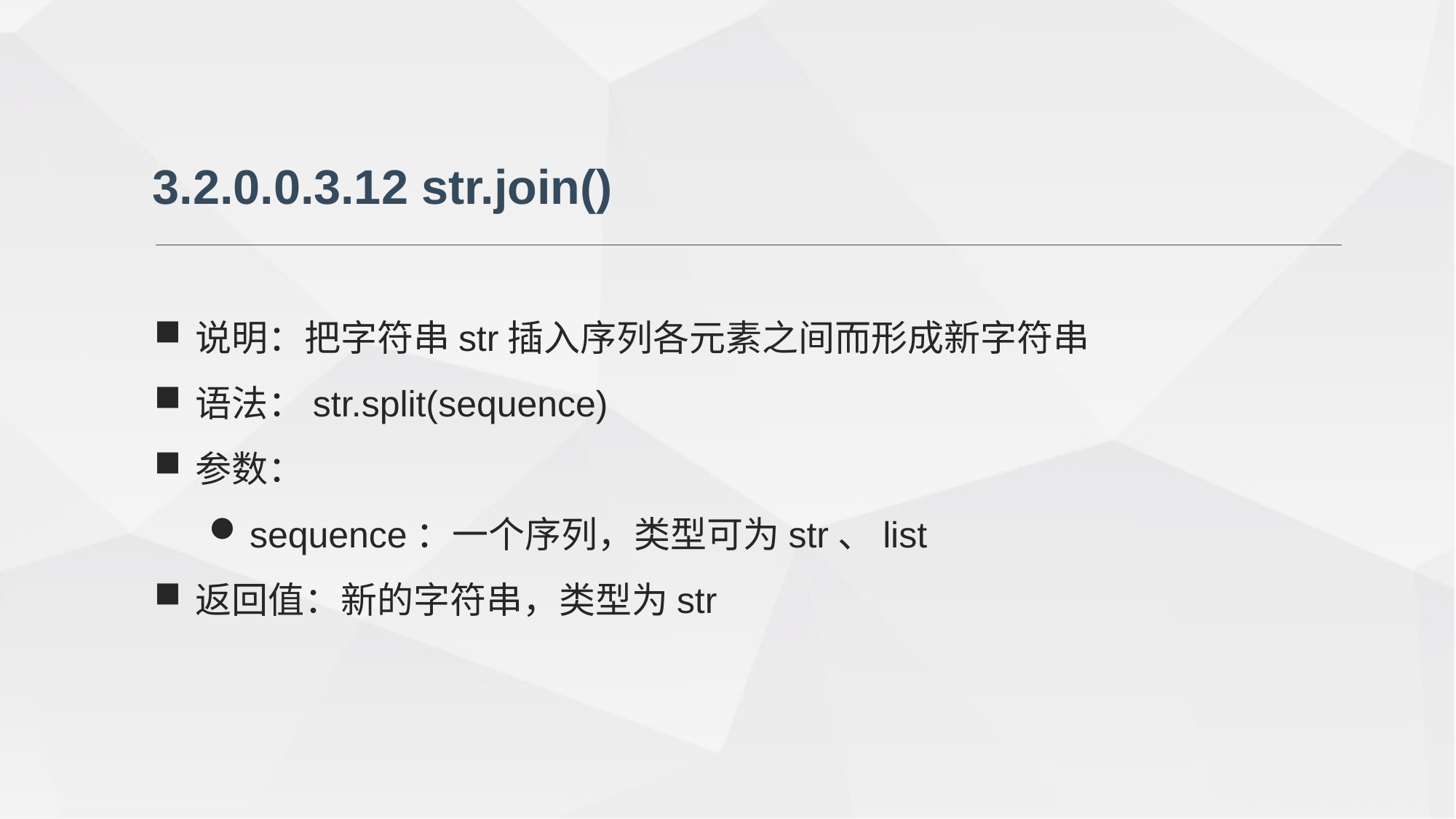

3.2.0.0.3.12 str.join()
说明：把字符串str插入序列各元素之间而形成新字符串
语法：str.split(sequence)
参数：
sequence：一个序列，类型可为str、list
返回值：新的字符串，类型为str